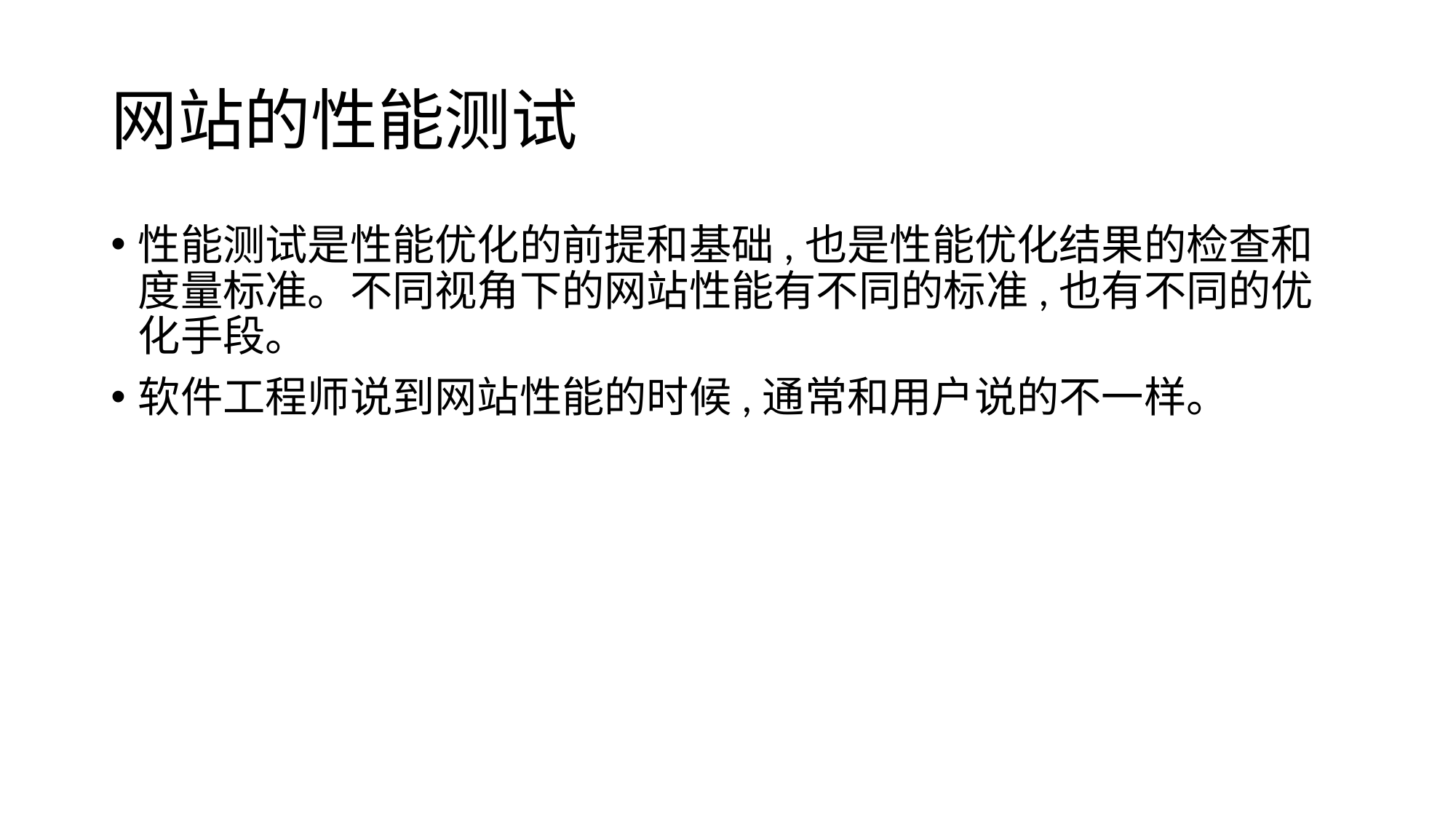

# 网站的性能测试
性能测试是性能优化的前提和基础,也是性能优化结果的检查和度量标准。不同视角下的网站性能有不同的标准,也有不同的优化手段。
软件工程师说到网站性能的时候,通常和用户说的不一样。